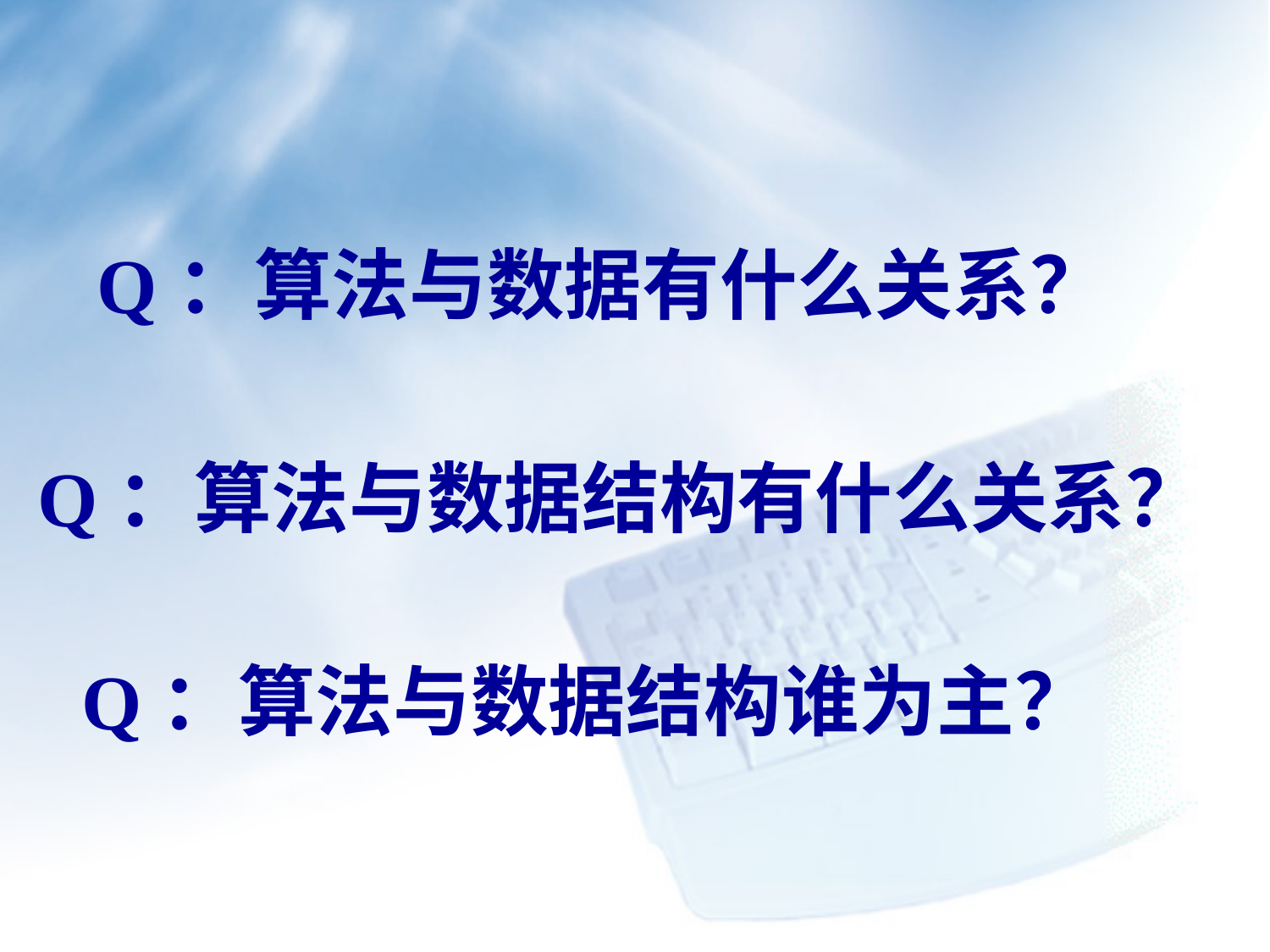

Q：算法与数据有什么关系？
Q：算法与数据结构有什么关系？
Q：算法与数据结构谁为主？